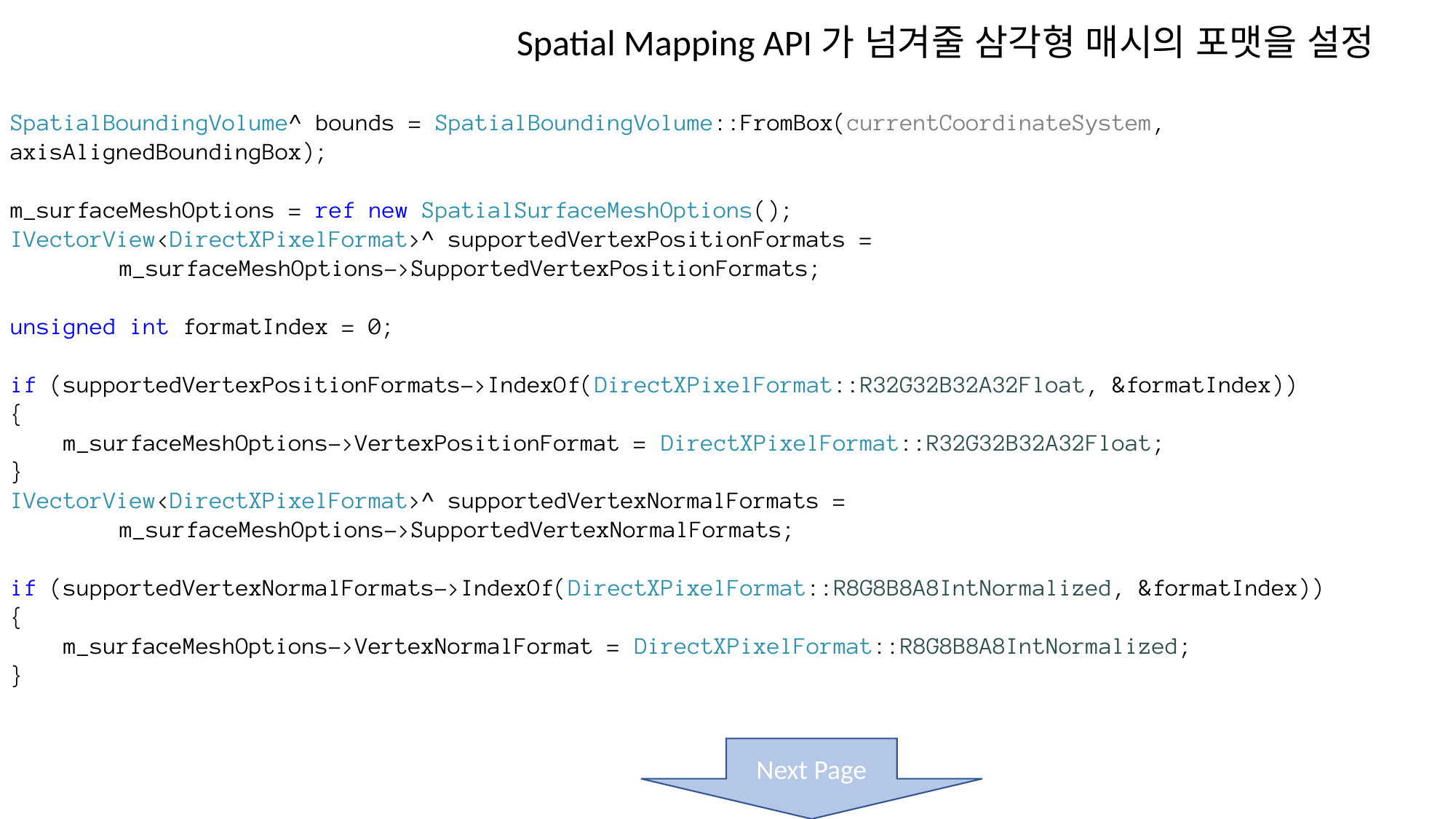

Spatial Mapping API가 넘겨줄 삼각형 매시의 포맷을 설정
SpatialBoundingVolume^ bounds = SpatialBoundingVolume::FromBox(currentCoordinateSystem, axisAlignedBoundingBox);

m_surfaceMeshOptions = ref new SpatialSurfaceMeshOptions();
IVectorView<DirectXPixelFormat>^ supportedVertexPositionFormats =
	m_surfaceMeshOptions->SupportedVertexPositionFormats;

unsigned int formatIndex = 0;

if (supportedVertexPositionFormats->IndexOf(DirectXPixelFormat::R32G32B32A32Float, &formatIndex))
{
    m_surfaceMeshOptions->VertexPositionFormat = DirectXPixelFormat::R32G32B32A32Float;
}
IVectorView<DirectXPixelFormat>^ supportedVertexNormalFormats =
	m_surfaceMeshOptions->SupportedVertexNormalFormats;

if (supportedVertexNormalFormats->IndexOf(DirectXPixelFormat::R8G8B8A8IntNormalized, &formatIndex))
{
    m_surfaceMeshOptions->VertexNormalFormat = DirectXPixelFormat::R8G8B8A8IntNormalized;
}

Next Page